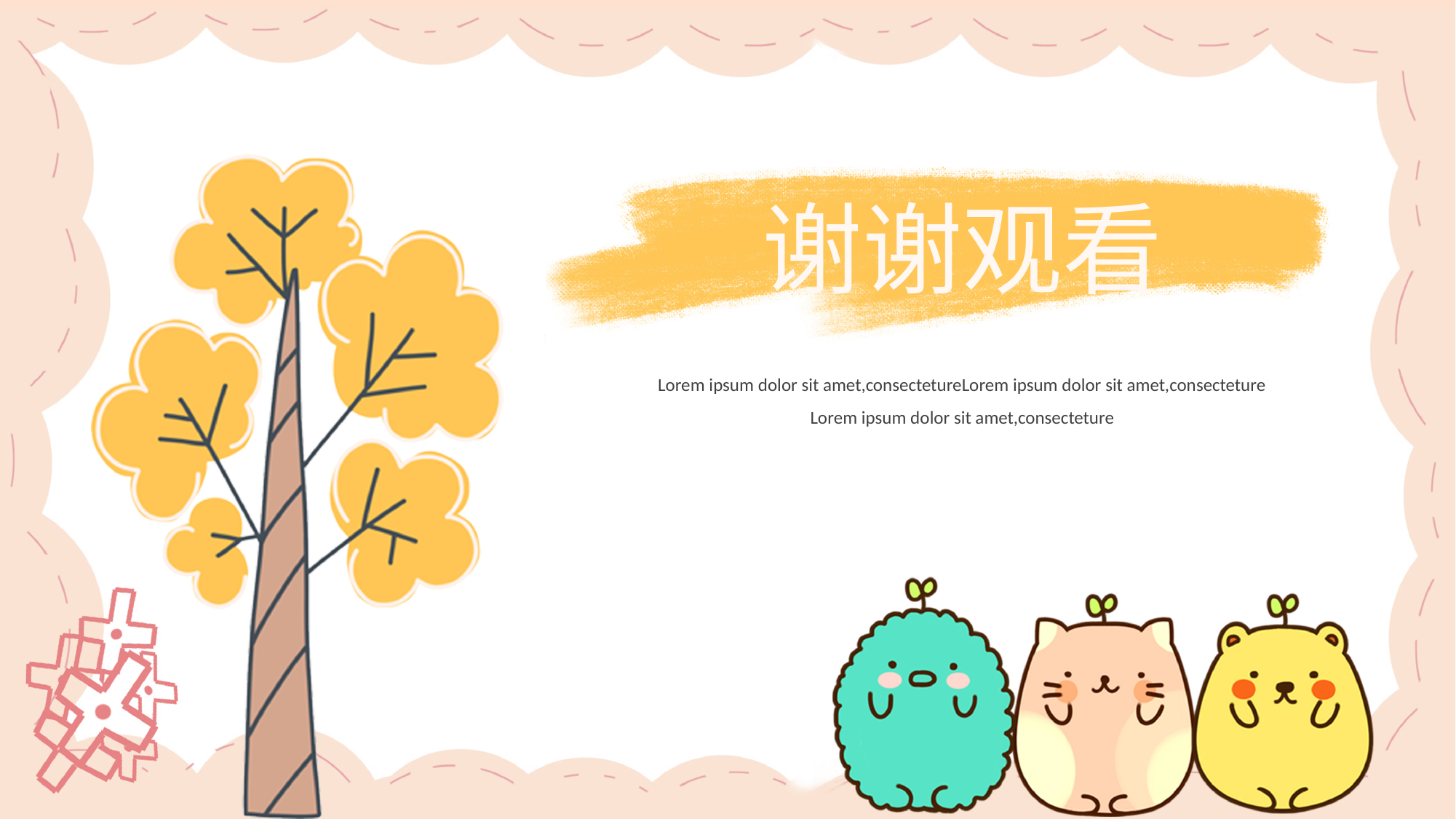

谢谢观看
Lorem ipsum dolor sit amet,consectetureLorem ipsum dolor sit amet,consecteture Lorem ipsum dolor sit amet,consecteture